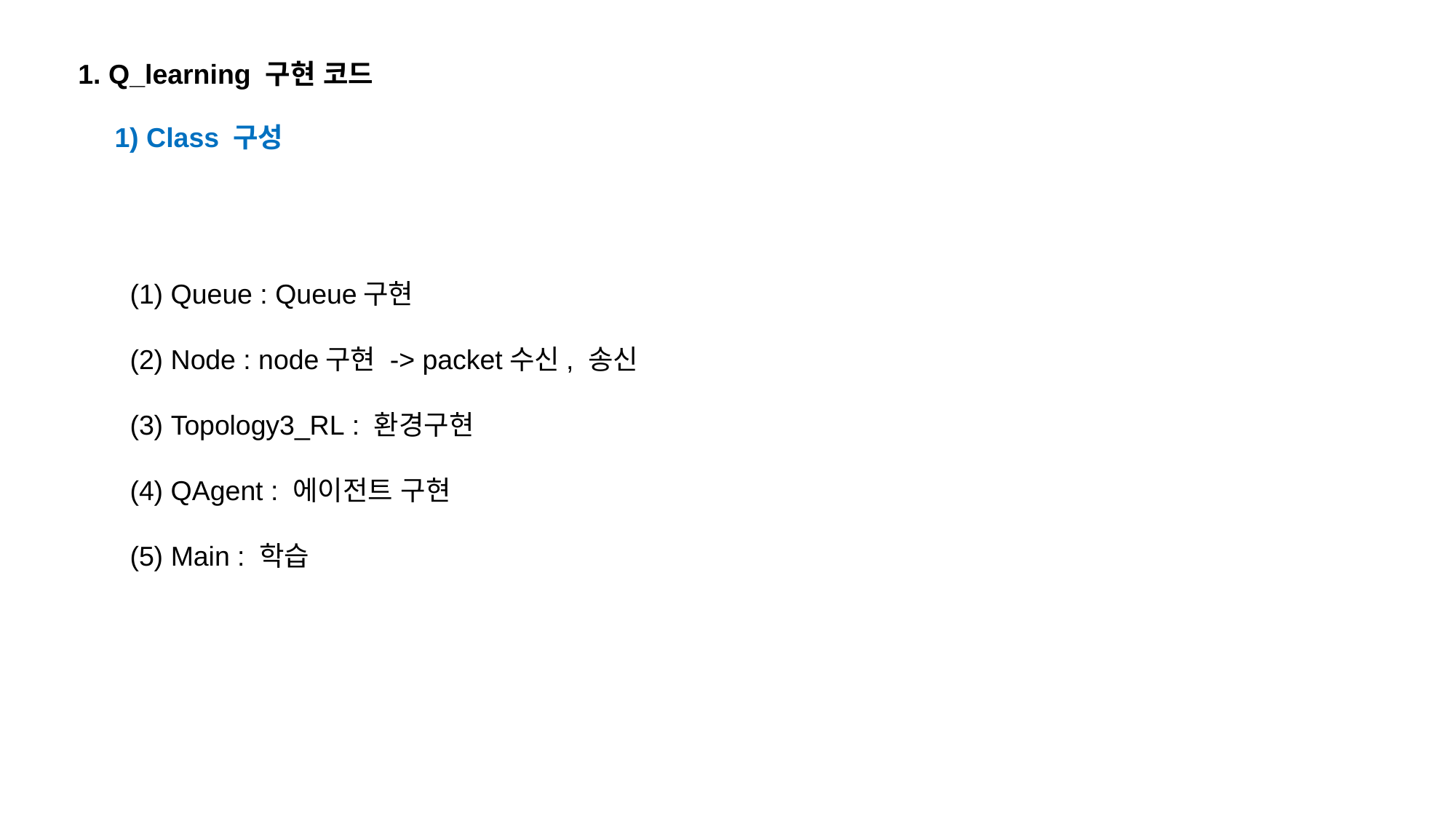

1. Q_learning 구현 코드
 1) Class 구성

   (1) Queue : Queue구현

   (2) Node : node구현 -> packet수신, 송신

   (3) Topology3_RL : 환경구현

   (4) QAgent : 에이전트 구현

   (5) Main : 학습